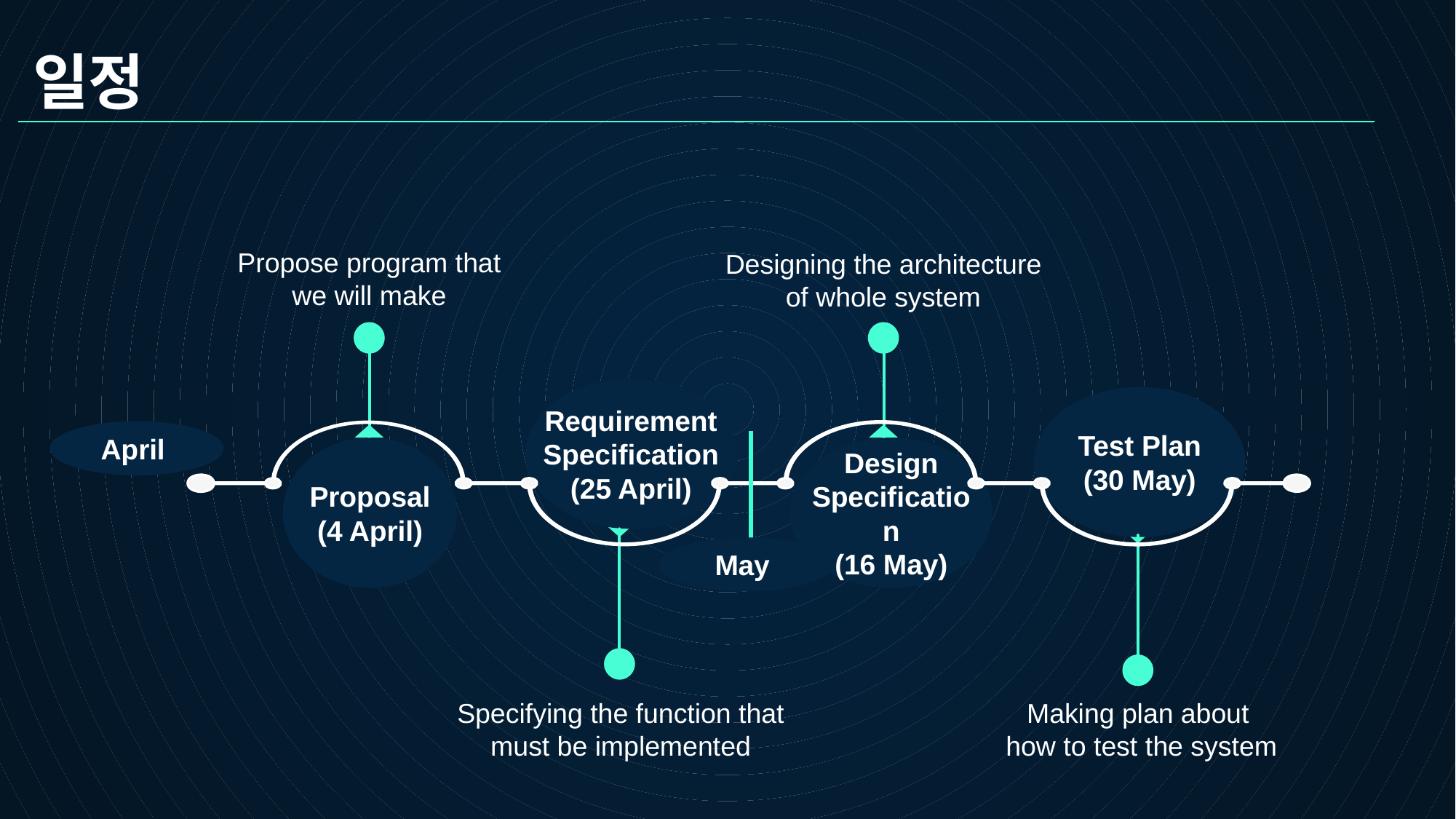

# 일정
Propose program that we will make
Designing the architecture of whole system

Requirement Specification
(25 April)
Test Plan
(30 May)
April

Proposal
(4 April)
Design Specification
(16 May)

May

Specifying the function that must be implemented
Making plan about
how to test the system